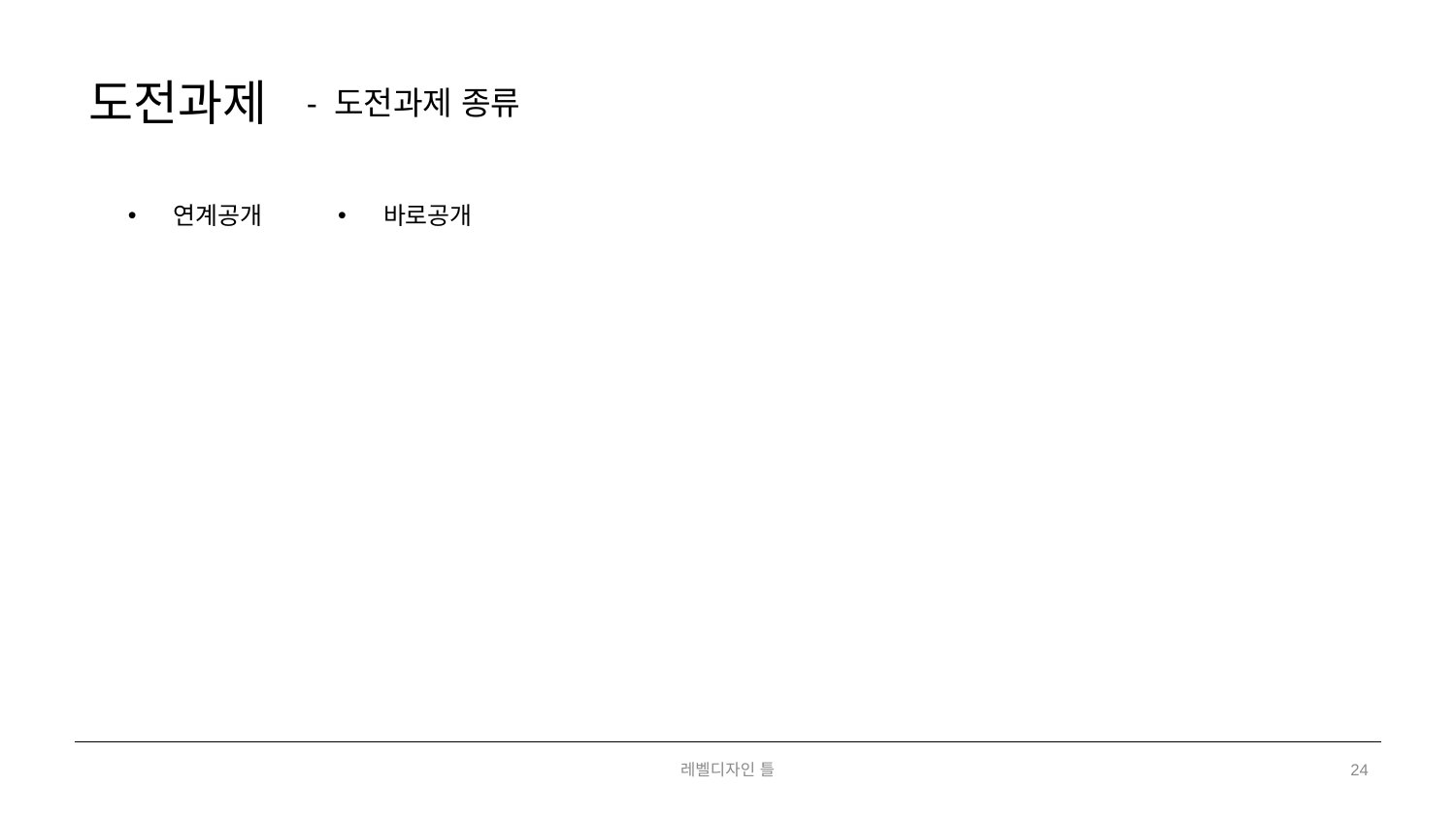

도전과제
- 도전과제 종류
연계공개
바로공개
레벨디자인 틀
24